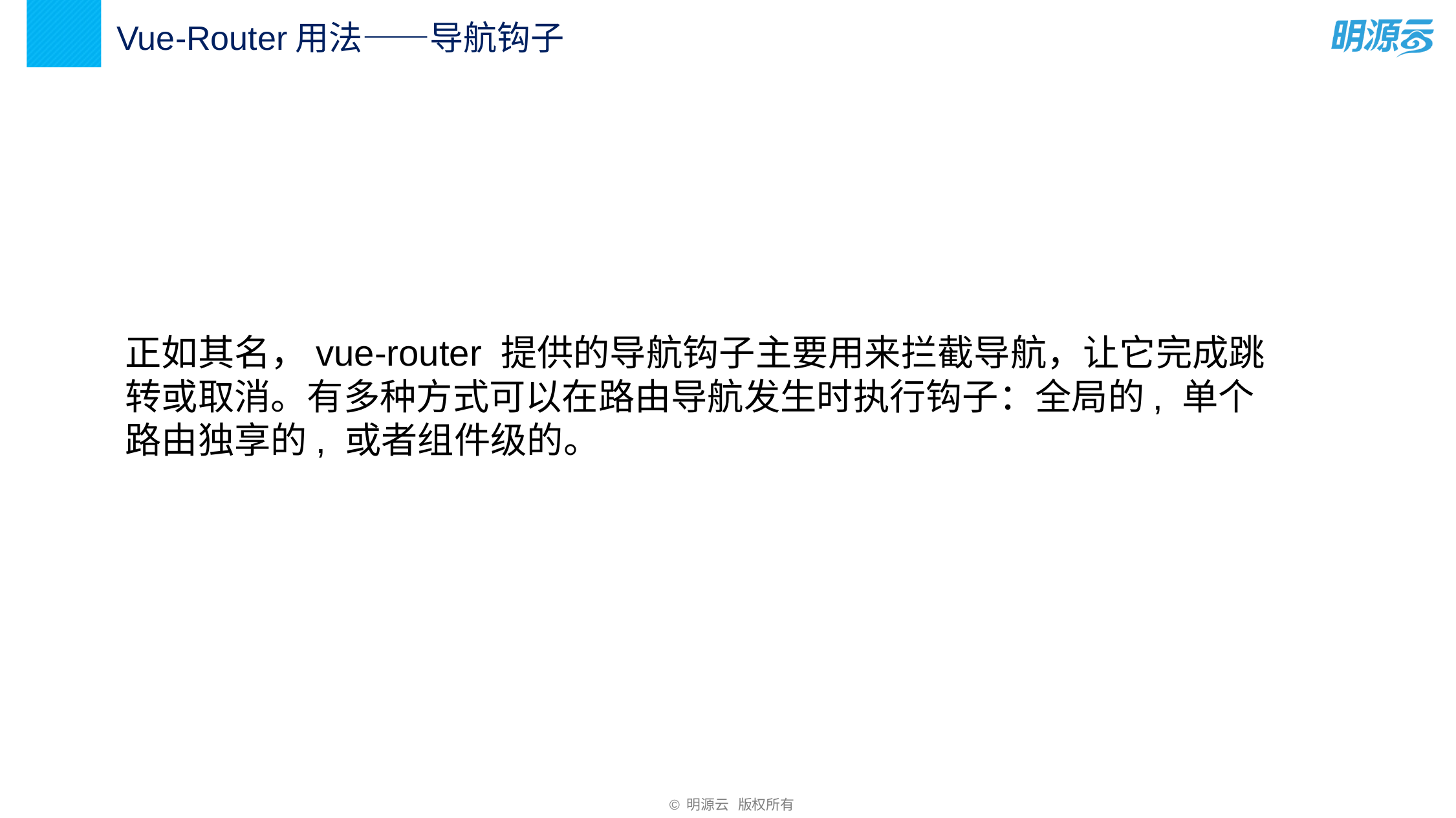

Vue-Router用法——导航钩子
正如其名，vue-router 提供的导航钩子主要用来拦截导航，让它完成跳转或取消。有多种方式可以在路由导航发生时执行钩子：全局的, 单个路由独享的, 或者组件级的。